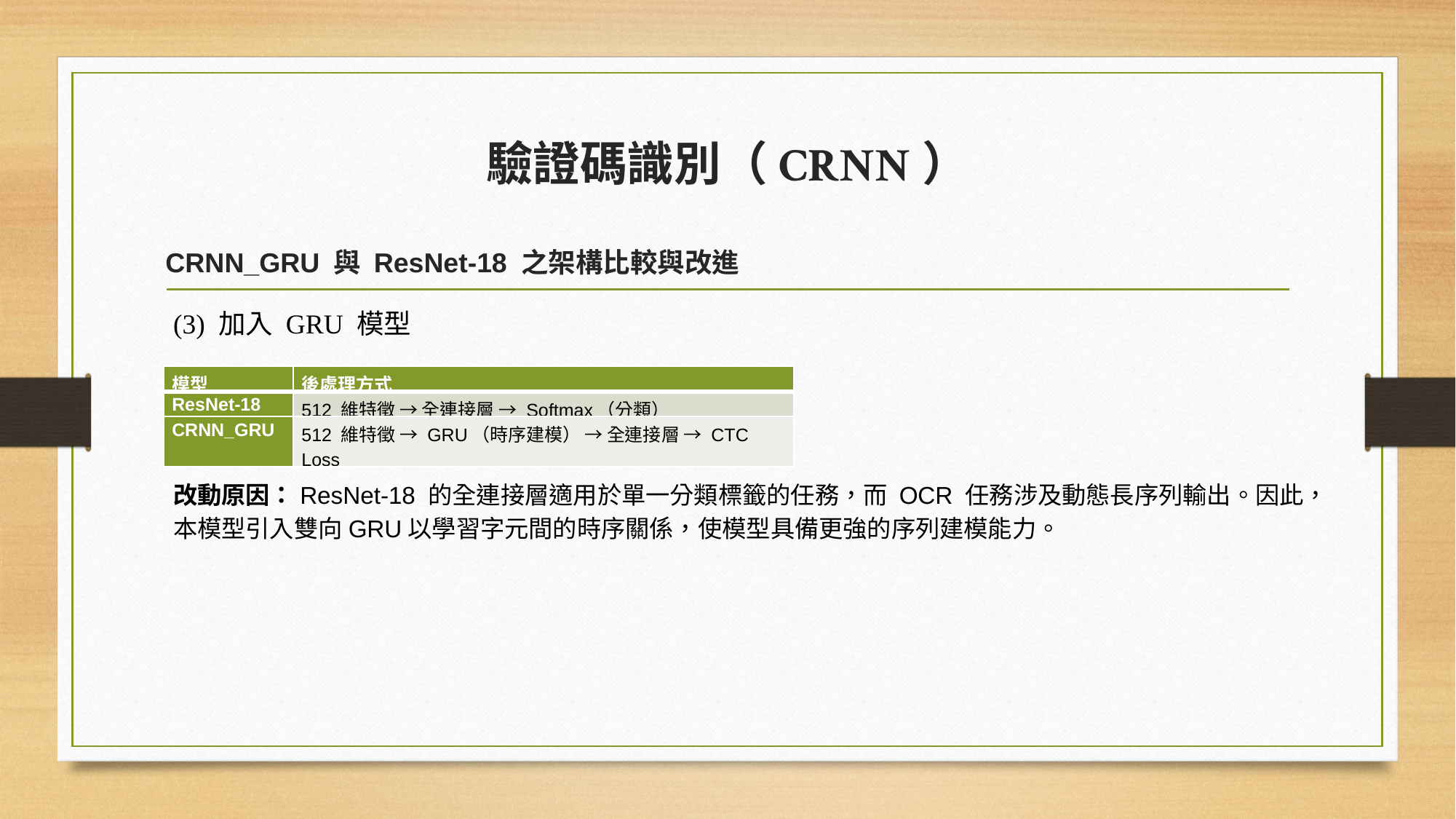

# 驗證碼識別（CRNN）
CRNN_GRU 與 ResNet-18 之架構比較與改進
(3) 加入 GRU 模型
| 模型 | 後處理方式 |
| --- | --- |
| ResNet-18 | 512 維特徵 → 全連接層 → Softmax（分類） |
| CRNN\_GRU | 512 維特徵 → GRU（時序建模） → 全連接層 → CTC Loss |
改動原因：ResNet-18 的全連接層適用於單一分類標籤的任務，而 OCR 任務涉及動態長序列輸出。因此，本模型引入雙向GRU以學習字元間的時序關係，使模型具備更強的序列建模能力。